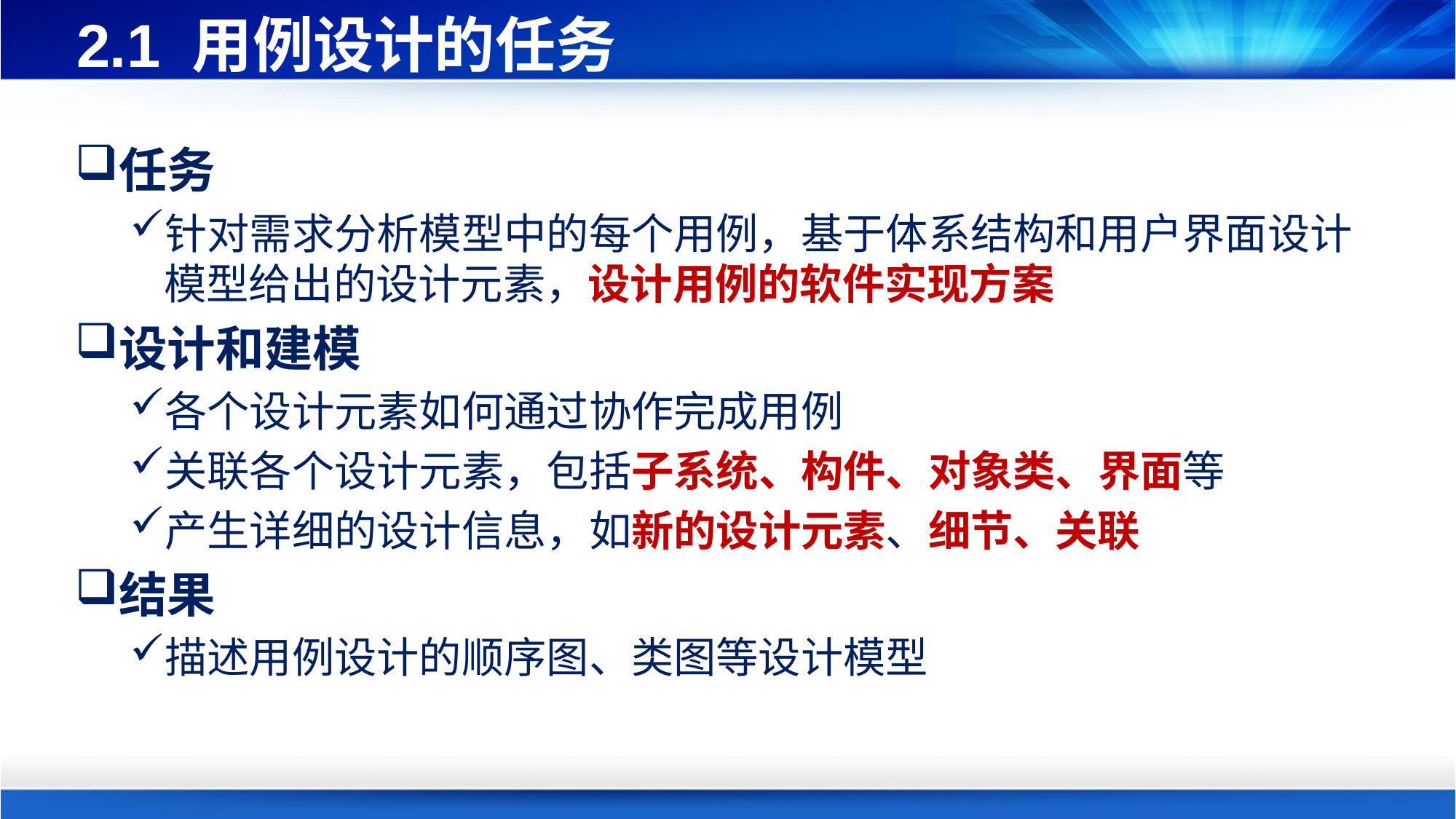

# 2.1 用例设计的任务
任务
针对需求分析模型中的每个用例，基于体系结构和用户界面设计模型给出的设计元素，设计用例的软件实现方案
设计和建模
各个设计元素如何通过协作完成用例
关联各个设计元素，包括子系统、构件、对象类、界面等
产生详细的设计信息，如新的设计元素、细节、关联
结果
描述用例设计的顺序图、类图等设计模型